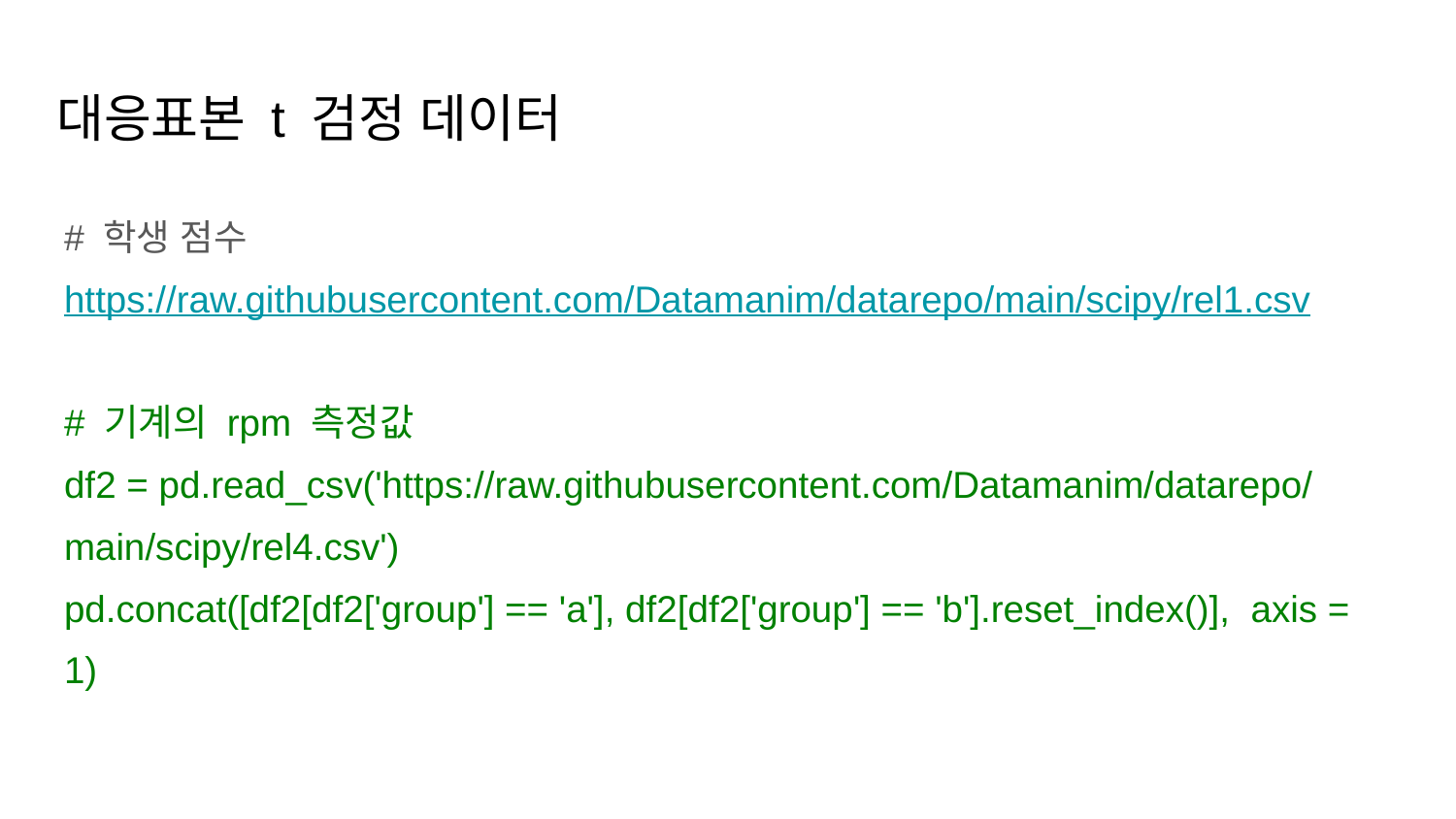

# 대응표본 t 검정 데이터
# 학생 점수
https://raw.githubusercontent.com/Datamanim/datarepo/main/scipy/rel1.csv

# 기계의 rpm 측정값
df2 = pd.read_csv('https://raw.githubusercontent.com/Datamanim/datarepo/main/scipy/rel4.csv')
pd.concat([df2[df2['group'] == 'a'], df2[df2['group'] == 'b'].reset_index()],  axis = 1)